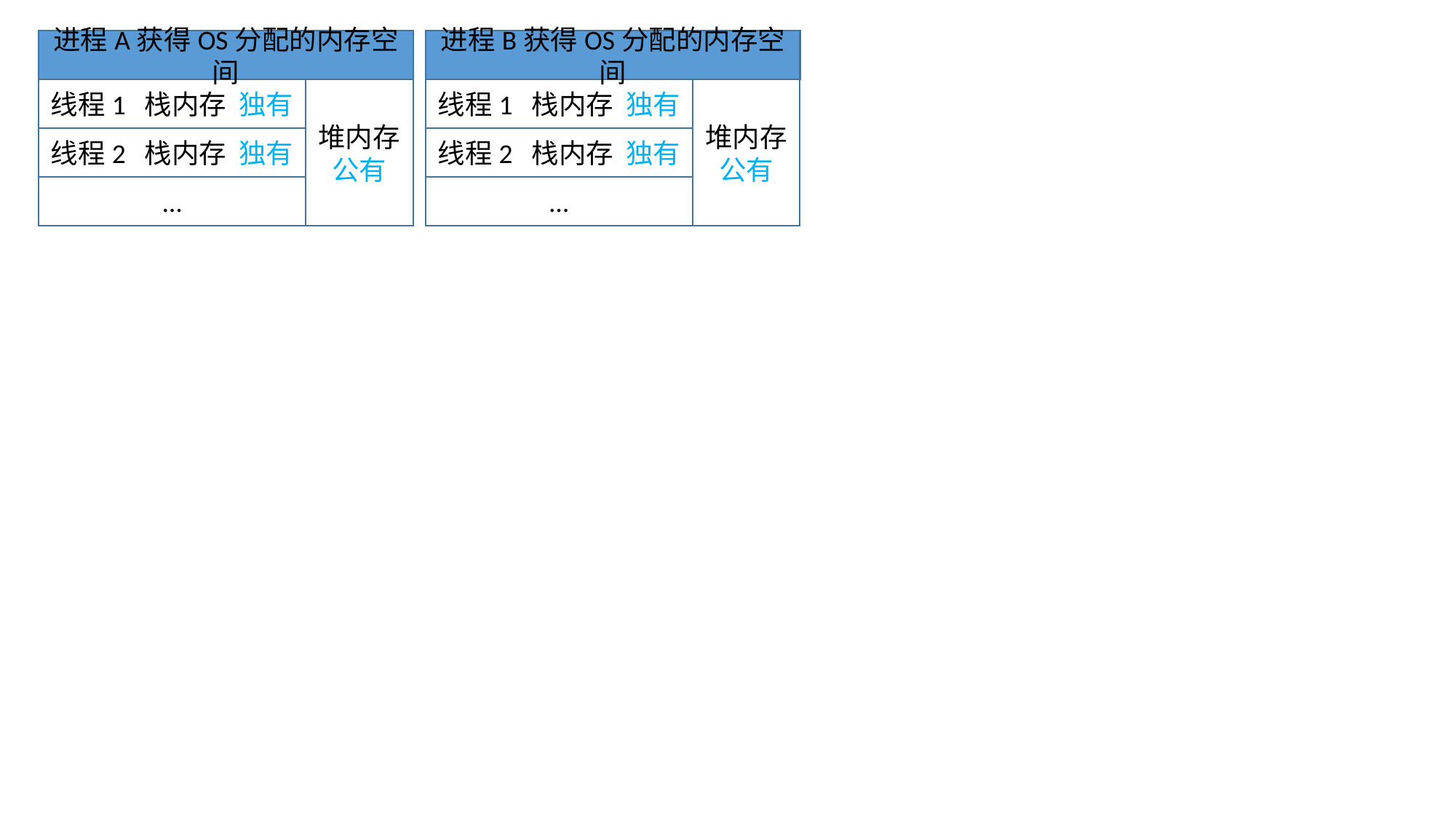

进程B获得OS分配的内存空间
进程A获得OS分配的内存空间
堆内存
公有

线程1  栈内存  独有

堆内存
公有

线程1  栈内存  独有

线程2  栈内存  独有

线程2  栈内存  独有

…

…